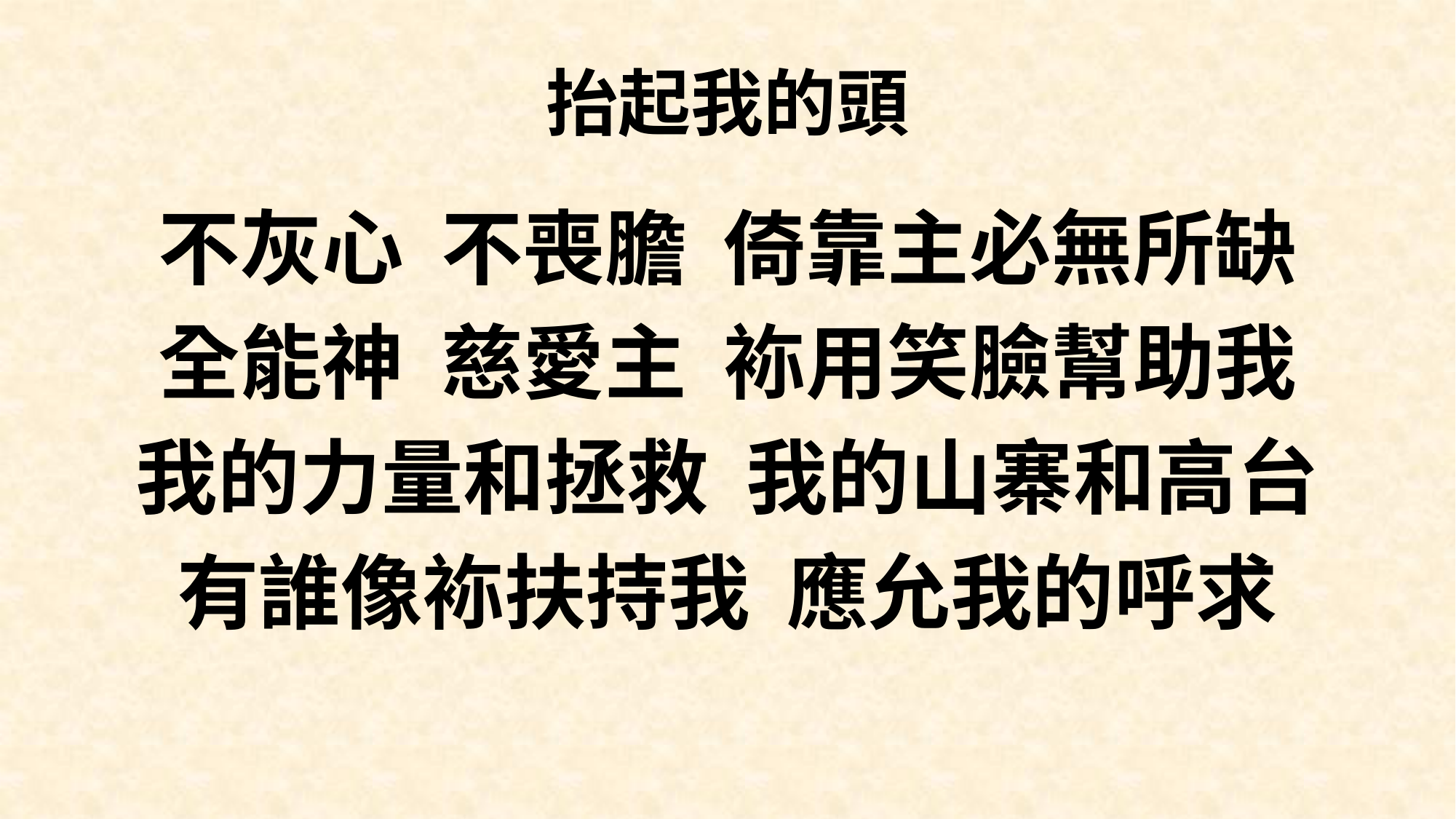

# 抬起我的頭
不灰心  不喪膽  倚靠主必無所缺
全能神  慈愛主  袮用笑臉幫助我
我的力量和拯救  我的山寨和高台
有誰像袮扶持我  應允我的呼求